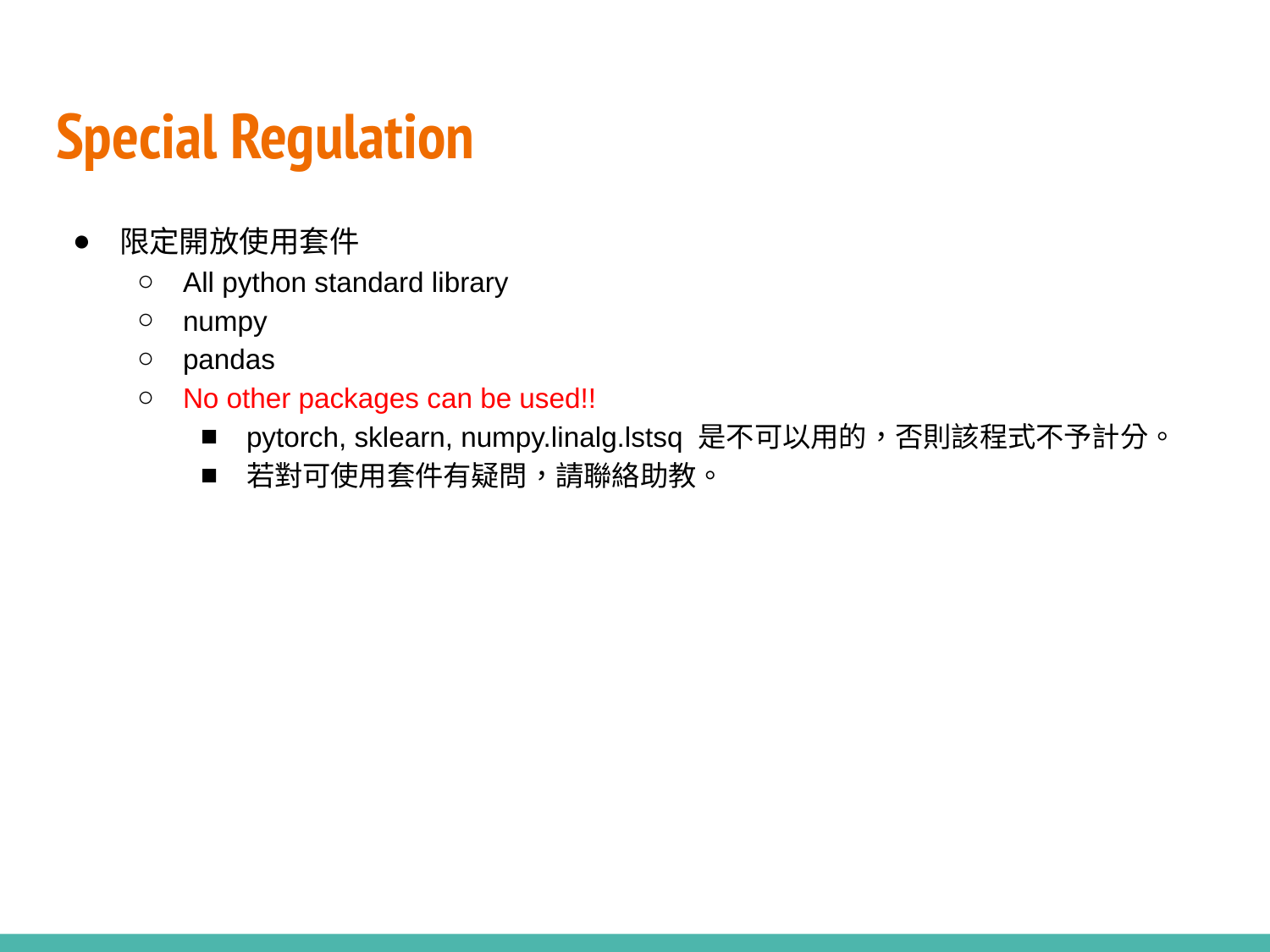

# Special Regulation
限定開放使用套件
All python standard library
numpy
pandas
No other packages can be used!!
pytorch, sklearn, numpy.linalg.lstsq 是不可以用的，否則該程式不予計分。
若對可使用套件有疑問，請聯絡助教。